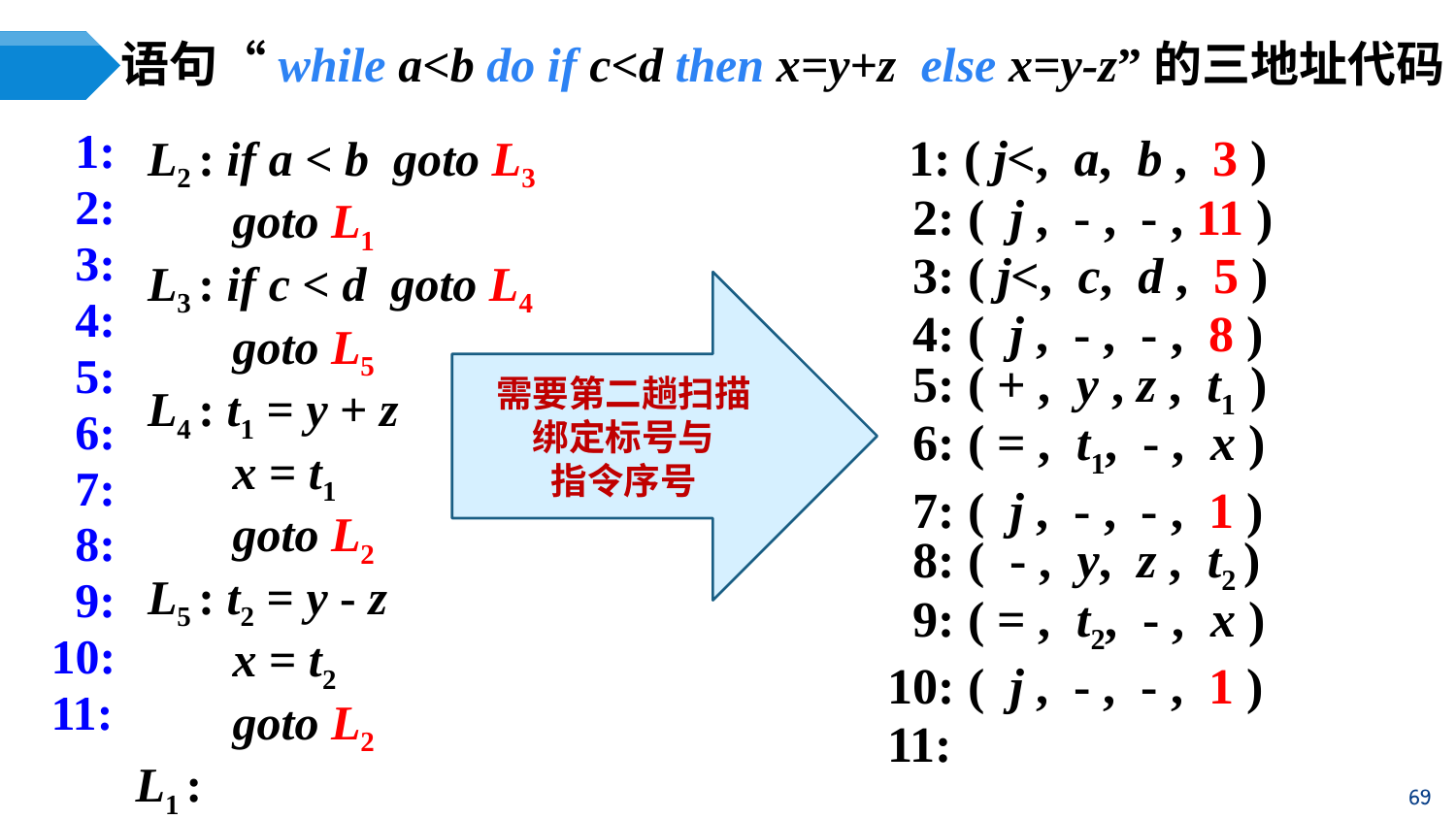

# 语句“while a<b do if c<d then x=y+z  else x=y-z”的三地址代码
  1:
  2:
  3:
  4:
  5:
  6:
  7:
  8:
  9:
10:
11:

 L2 : if a < b  goto L3
        goto L1
 L3 : if c < d  goto L4
        goto L5
 L4 : t1 = y + z
        x = t1
        goto L2
 L5 : t2 = y - z
        x = t2
        goto L2
L1 :
  1: ( j<,  a,  b ,  3 )
  2: (  j ,  - ,  - , 11 )
  3: ( j<,  c,  d ,  5 )
  4: (  j ,  - ,  - ,  8 )
  5: ( + ,  y , z ,  t1  )
  6: ( = ,  t1,  - ,  x )
  7: (  j ,  - ,  - ,  1 )
  8: (  - ,  y,  z ,  t2 )
  9: ( = ,  t2,  - ,  x )
10: (  j ,  - ,  - ,  1 )
11:

需要第二趟扫描
绑定标号与
指令序号
69